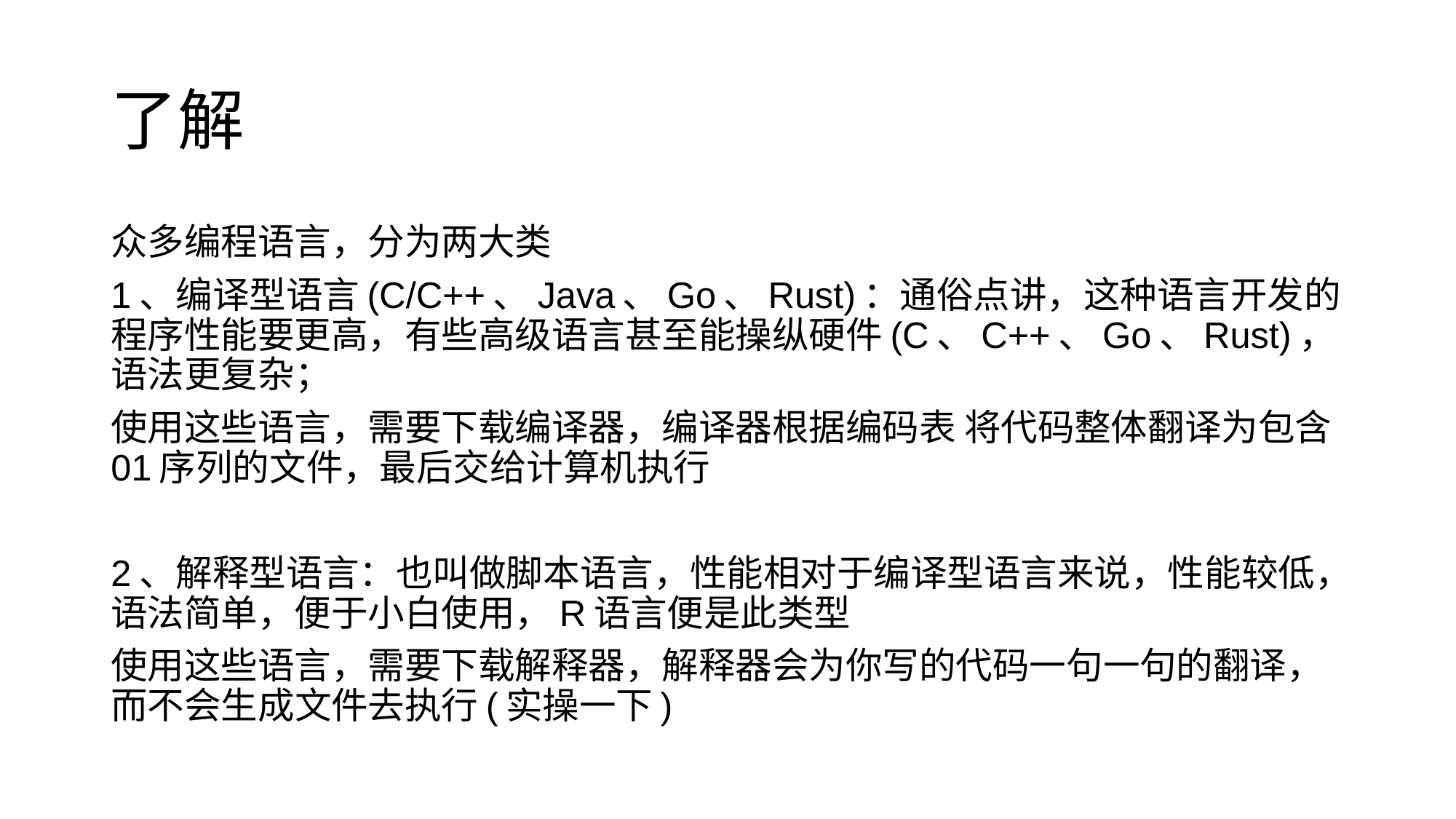

# 了解
众多编程语言，分为两大类
1、编译型语言(C/C++、Java、Go、Rust)：通俗点讲，这种语言开发的程序性能要更高，有些高级语言甚至能操纵硬件(C、C++、Go、Rust)，语法更复杂；
使用这些语言，需要下载编译器，编译器根据编码表 将代码整体翻译为包含01序列的文件，最后交给计算机执行

2、解释型语言：也叫做脚本语言，性能相对于编译型语言来说，性能较低，语法简单，便于小白使用，R语言便是此类型
使用这些语言，需要下载解释器，解释器会为你写的代码一句一句的翻译，而不会生成文件去执行(实操一下)